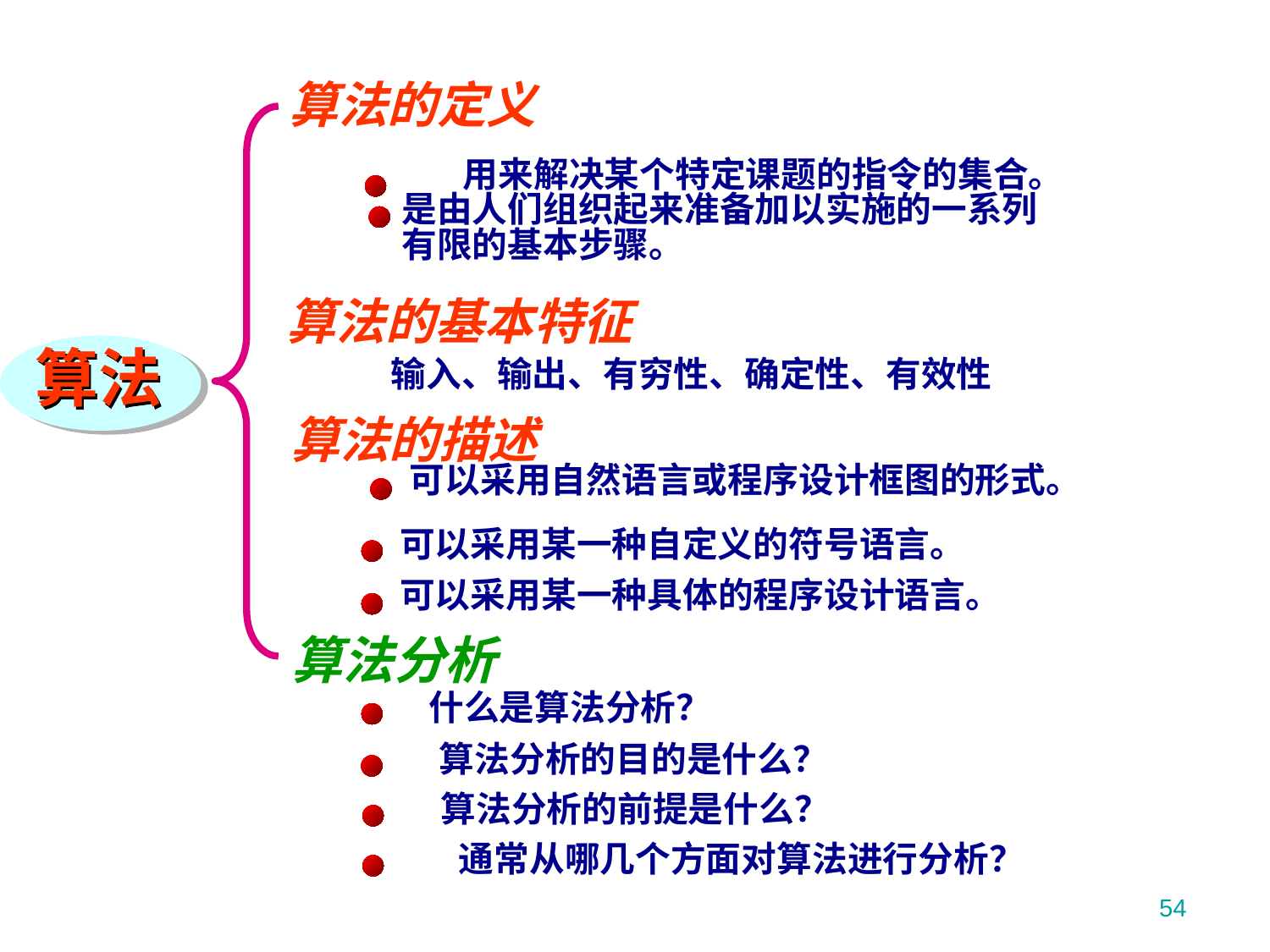

算法的定义

用来解决某个特定课题的指令的集合。

是由人们组织起来准备加以实施的一系列
有限的基本步骤。

算法的基本特征
算法

输入、输出、有穷性、确定性、有效性
算法的描述
可以采用自然语言或程序设计框图的形式。

可以采用某一种自定义的符号语言。

可以采用某一种具体的程序设计语言。

算法分析
什么是算法分析？

算法分析的目的是什么？

算法分析的前提是什么？

通常从哪几个方面对算法进行分析？

54